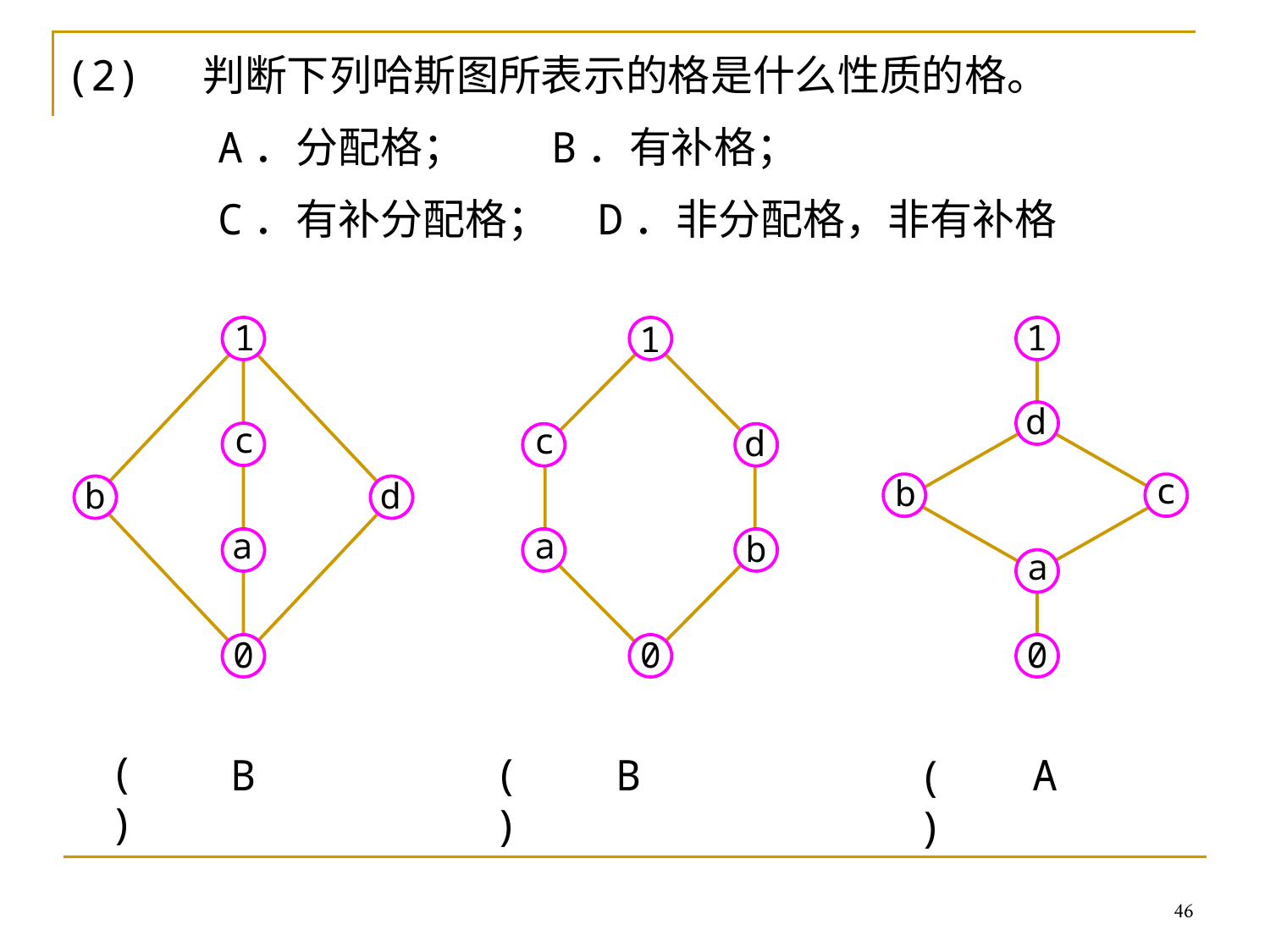

(2)  判断下列哈斯图所表示的格是什么性质的格。
      A．分配格；        B．有补格；
      C．有补分配格；    D．非分配格，非有补格
1

c

b
d

a

0
1

c
d

a
b

0
1

d

b
c

a

0
(          )
(          )
B
B
 A
(         )
46